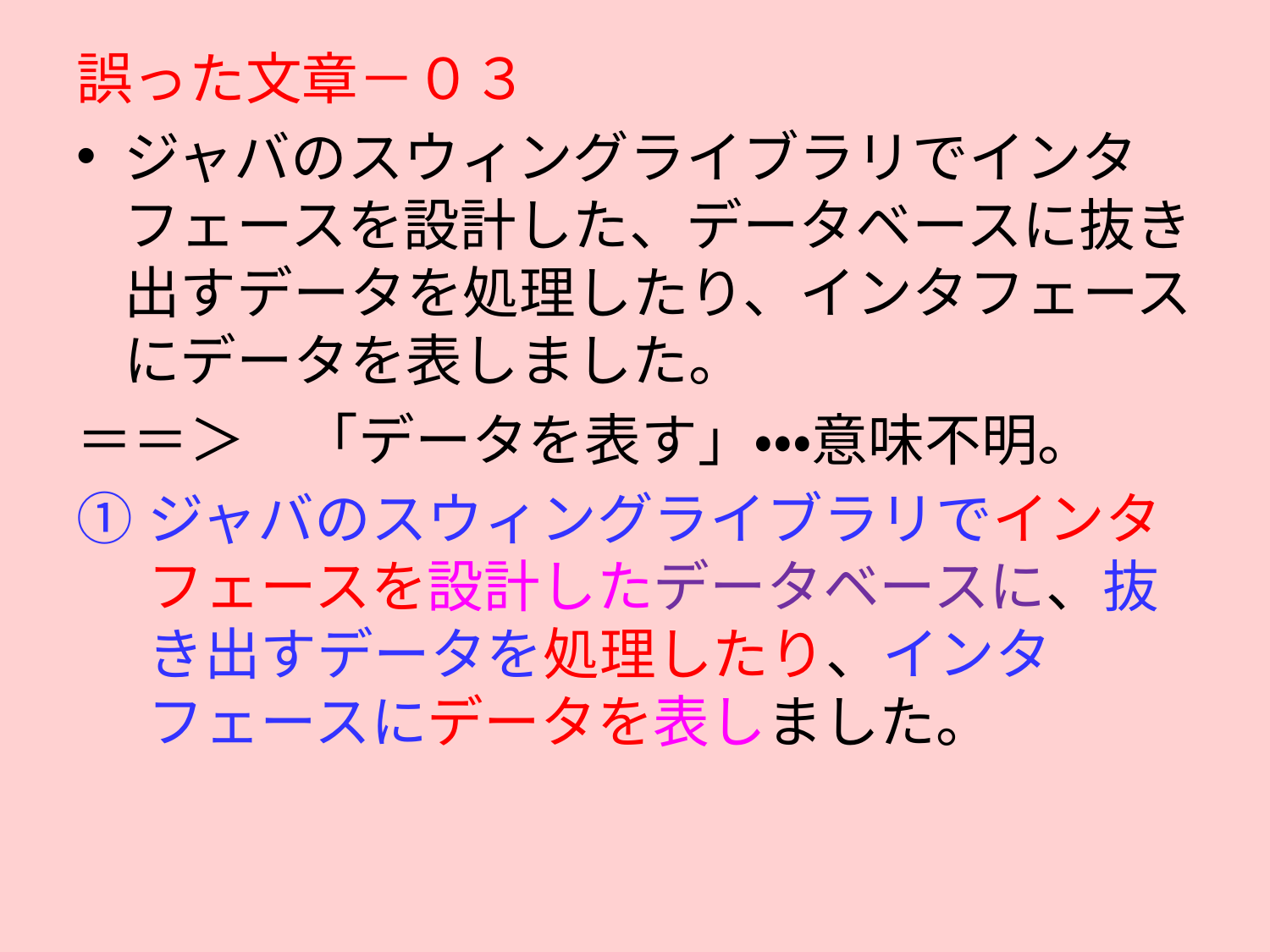

誤った文章－０３
ジャバのスウィングライブラリでインタフェースを設計した、データベースに抜き出すデータを処理したり、インタフェースにデータを表しました。
＝＝＞　「データを表す」・・・意味不明。
ジャバのスウィングライブラリでインタフェースを設計したデータベースに、抜き出すデータを処理したり、インタフェースにデータを表しました。